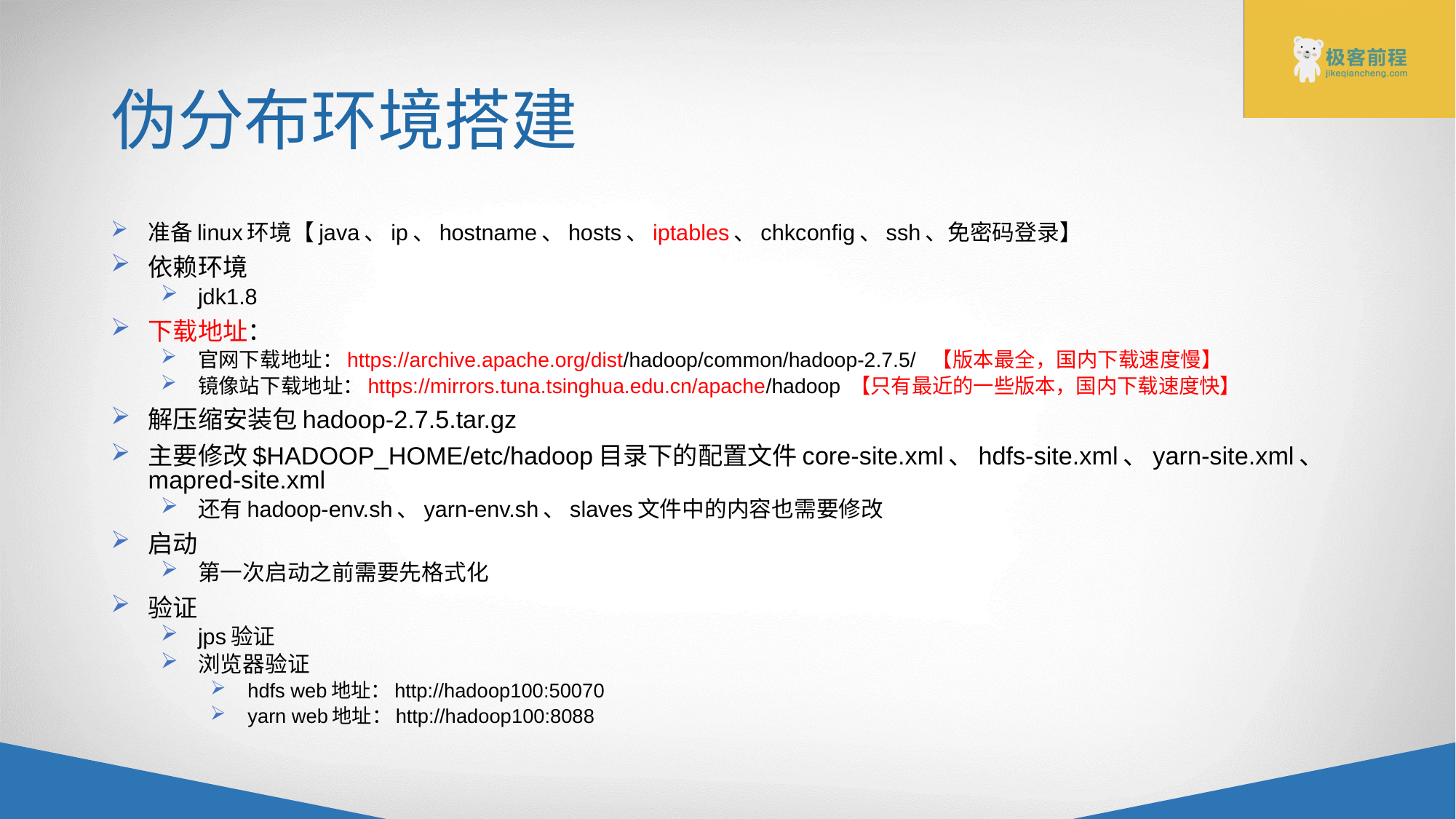

# 伪分布环境搭建
准备linux环境【java、ip、hostname、hosts、iptables、chkconfig、ssh、免密码登录】
依赖环境
jdk1.8
下载地址：
官网下载地址：https://archive.apache.org/dist/hadoop/common/hadoop-2.7.5/  【版本最全，国内下载速度慢】
镜像站下载地址：https://mirrors.tuna.tsinghua.edu.cn/apache/hadoop 【只有最近的一些版本，国内下载速度快】
解压缩安装包hadoop-2.7.5.tar.gz
主要修改$HADOOP_HOME/etc/hadoop目录下的配置文件core-site.xml、hdfs-site.xml、yarn-site.xml、mapred-site.xml
还有hadoop-env.sh、yarn-env.sh、slaves文件中的内容也需要修改
启动
第一次启动之前需要先格式化
验证
jps验证
浏览器验证
hdfs web地址：http://hadoop100:50070
yarn web地址：http://hadoop100:8088